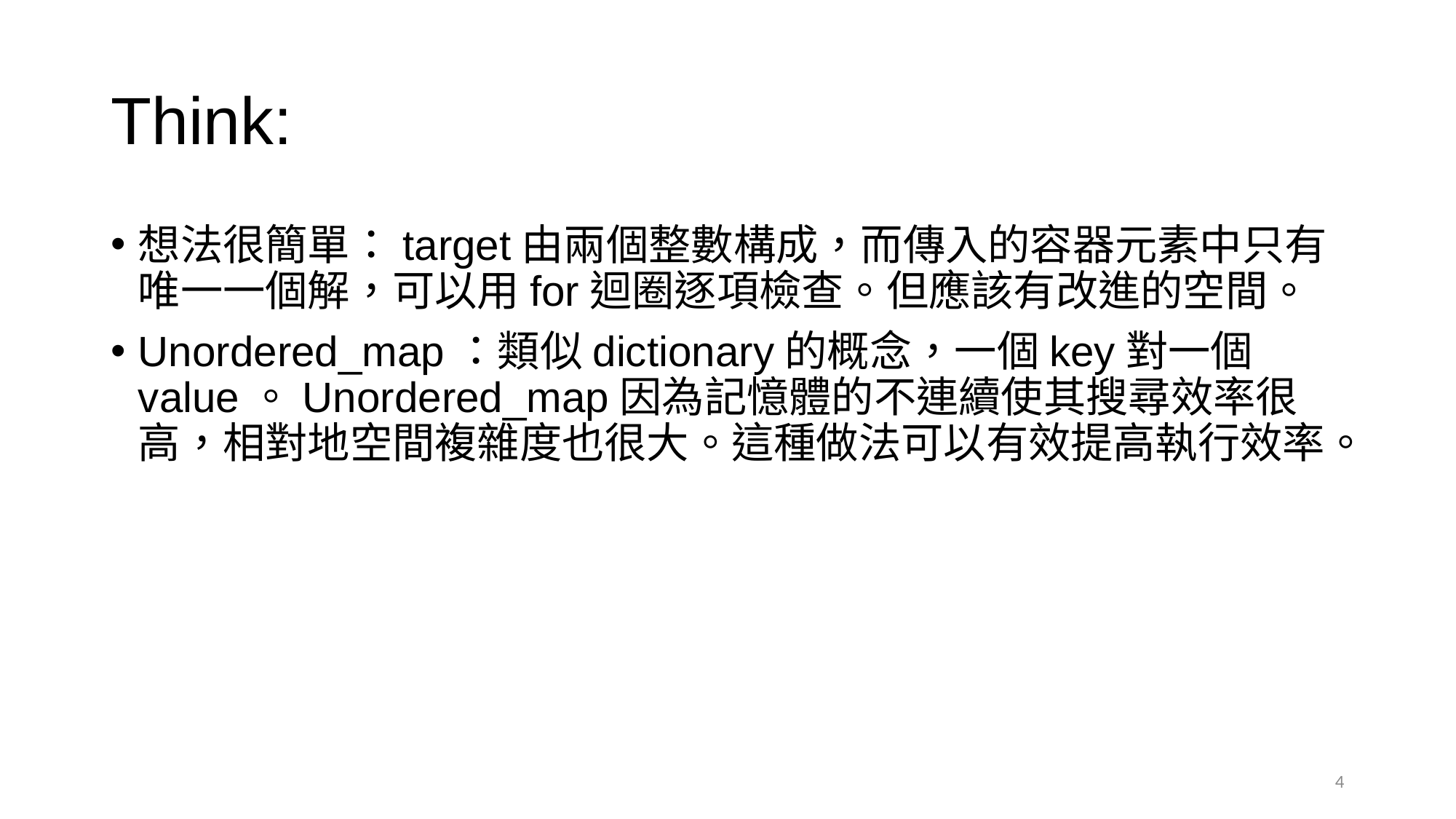

# Think:
想法很簡單：target由兩個整數構成，而傳入的容器元素中只有唯一一個解，可以用for迴圈逐項檢查。但應該有改進的空間。
Unordered_map：類似dictionary的概念，一個key對一個value。Unordered_map因為記憶體的不連續使其搜尋效率很高，相對地空間複雜度也很大。這種做法可以有效提高執行效率。

4